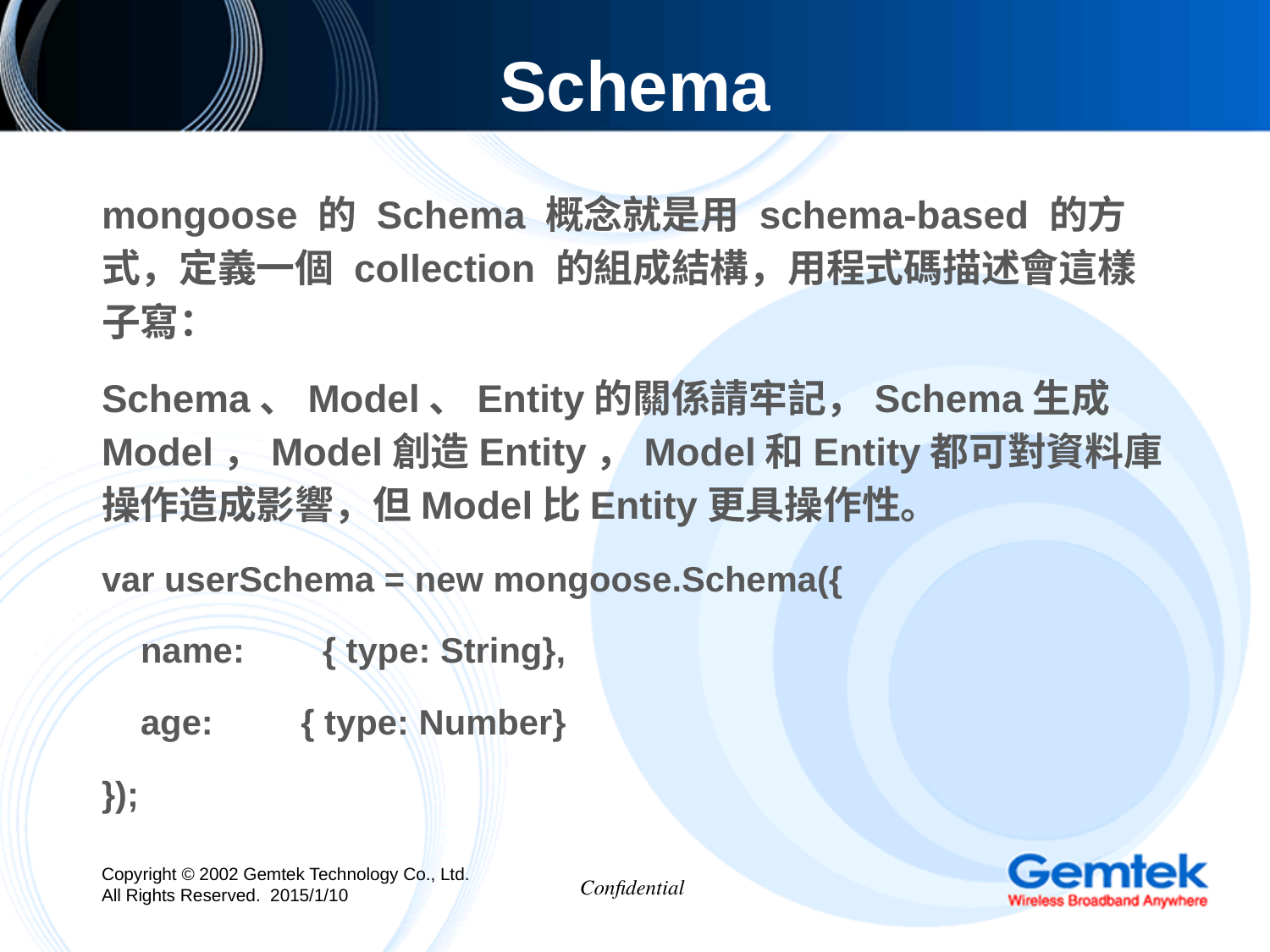

# Schema
mongoose 的 Schema 概念就是用 schema-based 的方式，定義一個 collection 的組成結構，用程式碼描述會這樣子寫：
Schema、Model、Entity的關係請牢記，Schema生成Model，Model創造Entity，Model和Entity都可對資料庫操作造成影響，但Model比Entity更具操作性。
var userSchema = new mongoose.Schema({
    name:        { type: String},
    age:         { type: Number}
});